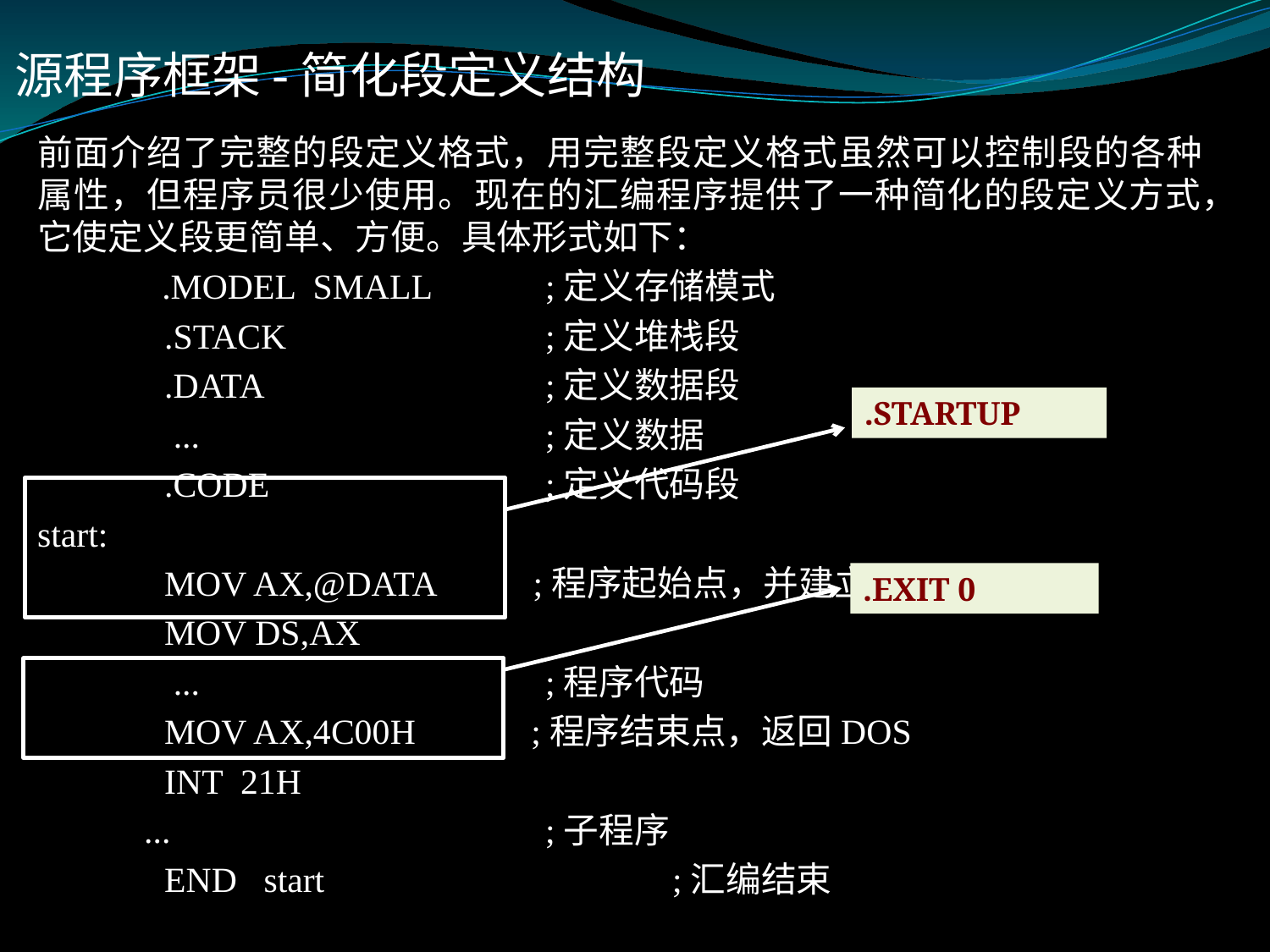

# 源程序框架-简化段定义结构
前面介绍了完整的段定义格式，用完整段定义格式虽然可以控制段的各种属性，但程序员很少使用。现在的汇编程序提供了一种简化的段定义方式，它使定义段更简单、方便。具体形式如下：
              .MODEL  SMALL	;定义存储模式
	.STACK               	;定义堆栈段
	.DATA	              		;定义数据段
	 ...	              		;定义数据
	.CODE	              		;定义代码段
start:
	MOV AX,@DATA           ;程序起始点，并建立DS和SS内容
	MOV DS,AX
	 ...                       		;程序代码
	MOV AX,4C00H             ;程序结束点，返回DOS
	INT  21H
            ...	              		;子程序
	END   start	             		;汇编结束

.STARTUP

.EXIT 0

14